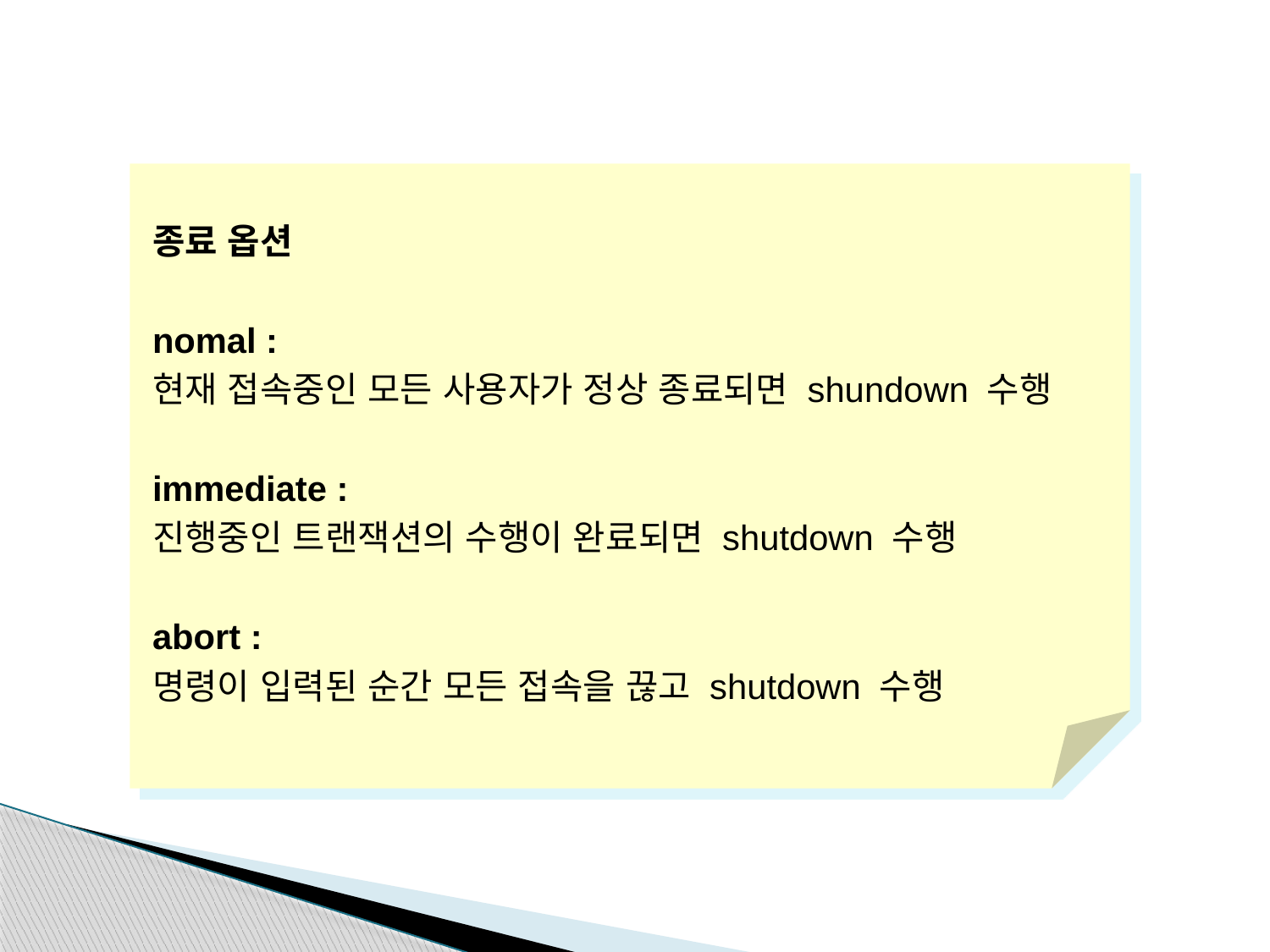

종료 옵션

nomal :
현재 접속중인 모든 사용자가 정상 종료되면 shundown 수행

immediate :
진행중인 트랜잭션의 수행이 완료되면 shutdown 수행

abort :
명령이 입력된 순간 모든 접속을 끊고 shutdown 수행